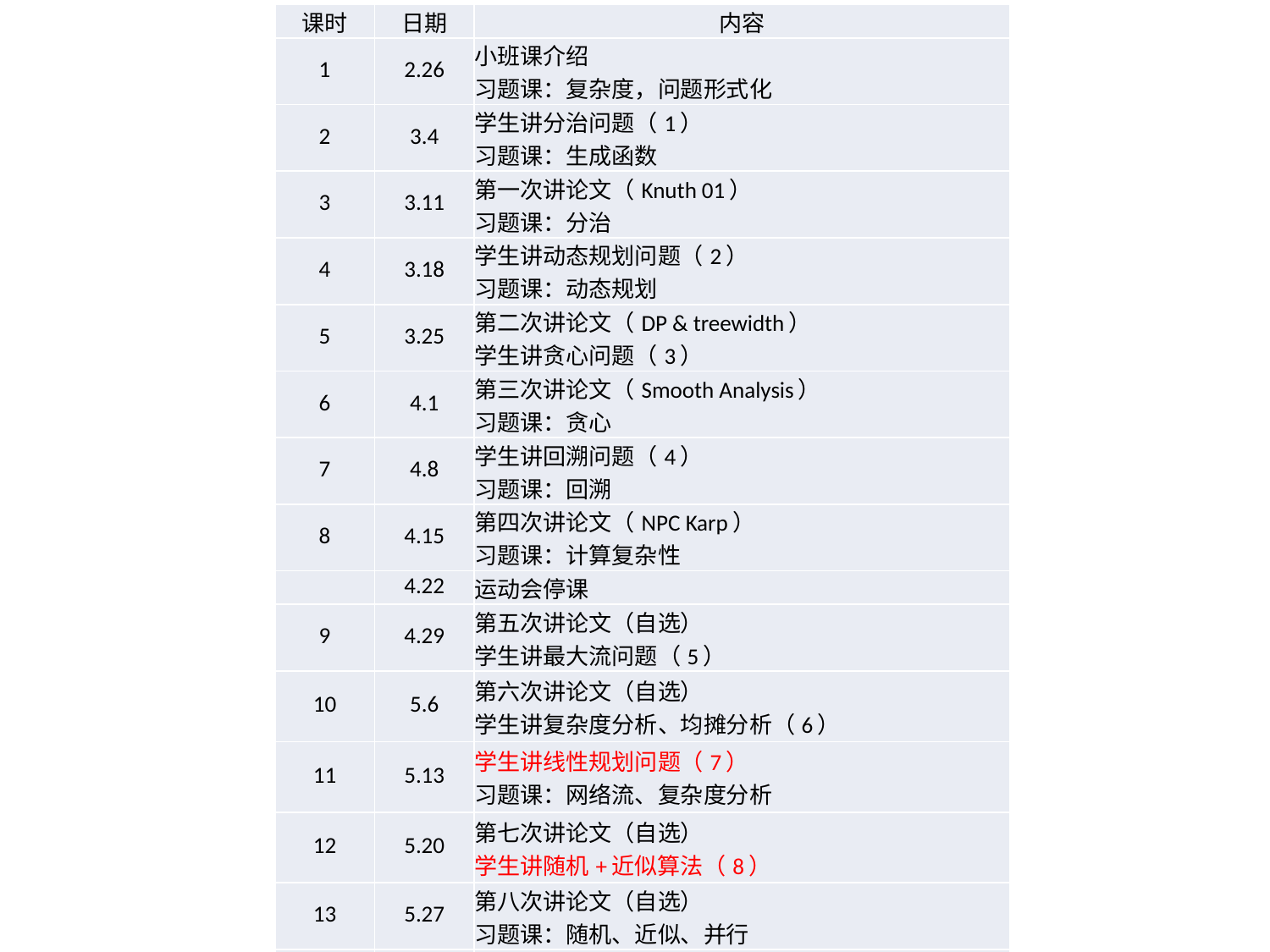

| 课时 | 日期 | 内容 |
| --- | --- | --- |
| 1 | 2.26 | 小班课介绍 习题课：复杂度，问题形式化 |
| 2 | 3.4 | 学生讲分治问题（1） 习题课：生成函数 |
| 3 | 3.11 | 第一次讲论文（Knuth 01） 习题课：分治 |
| 4 | 3.18 | 学生讲动态规划问题（2） 习题课：动态规划 |
| 5 | 3.25 | 第二次讲论文（DP & treewidth） 学生讲贪心问题（3） |
| 6 | 4.1 | 第三次讲论文（Smooth Analysis） 习题课：贪心 |
| 7 | 4.8 | 学生讲回溯问题（4） 习题课：回溯 |
| 8 | 4.15 | 第四次讲论文（NPC Karp） 习题课：计算复杂性 |
|  | 4.22 | 运动会停课 |
| 9 | 4.29 | 第五次讲论文（自选） 学生讲最大流问题（5） |
| 10 | 5.6 | 第六次讲论文（自选） 学生讲复杂度分析、均摊分析（6） |
| 11 | 5.13 | 学生讲线性规划问题（7） 习题课：网络流、复杂度分析 |
| 12 | 5.20 | 第七次讲论文（自选） 学生讲随机+近似算法（8） |
| 13 | 5.27 | 第八次讲论文（自选） 习题课：随机、近似、并行 |
| 14 | 6.3 | Project研究报告会 |
|  | 6.10 | 端午节放假 |
|  | ? | 小班活动（吃饭饭，打狼狼） |